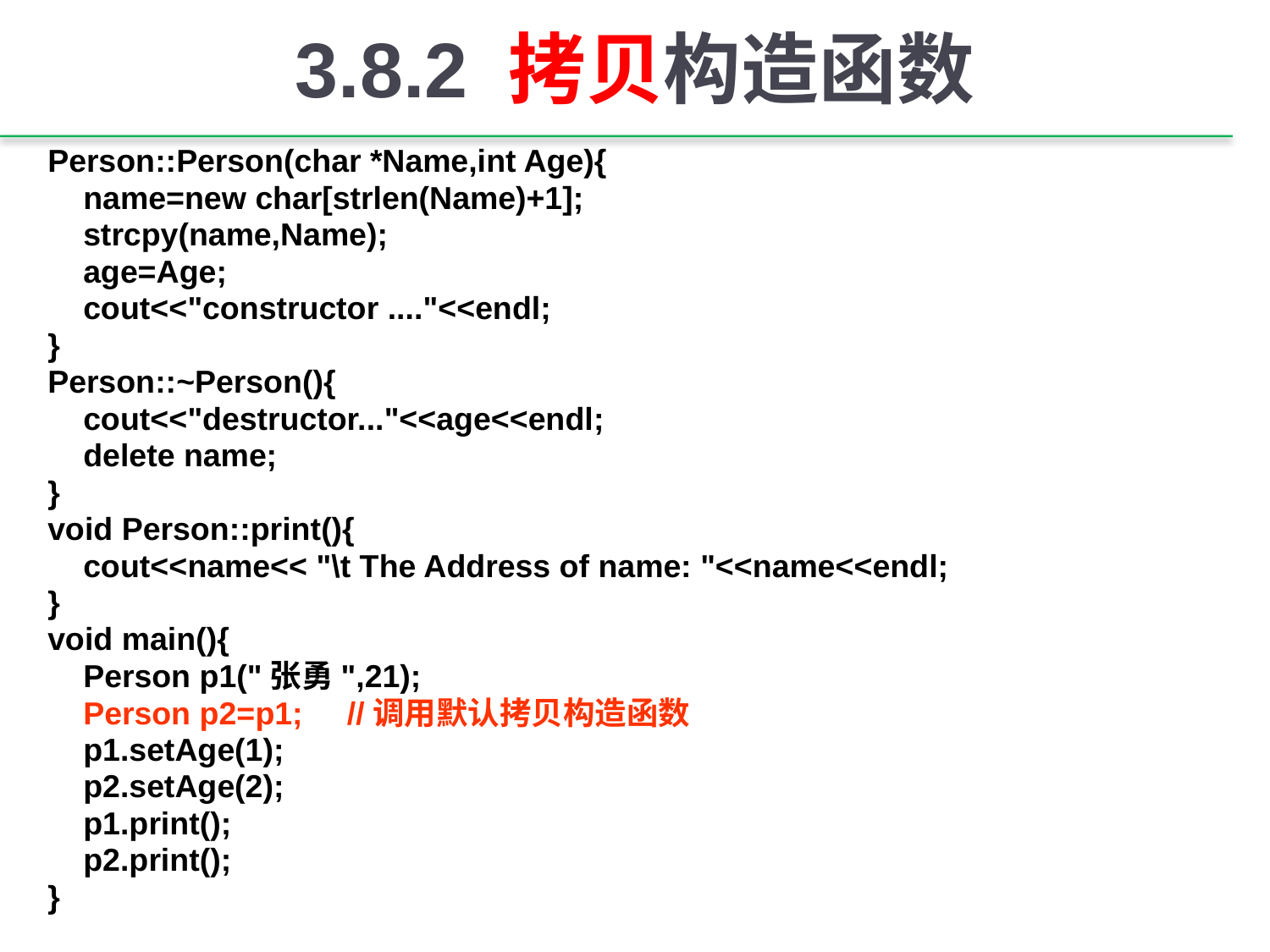

# 3.8.2 拷贝构造函数
Person::Person(char *Name,int Age){
    name=new char[strlen(Name)+1];
    strcpy(name,Name);
    age=Age;
    cout<<"constructor ...."<<endl;
}
Person::~Person(){
    cout<<"destructor..."<<age<<endl;
    delete name;
}
void Person::print(){
    cout<<name<< "\t The Address of name: "<<name<<endl;
}
void main(){
    Person p1("张勇",21);
    Person p2=p1;     //调用默认拷贝构造函数
    p1.setAge(1);
    p2.setAge(2);
    p1.print();
    p2.print();
}